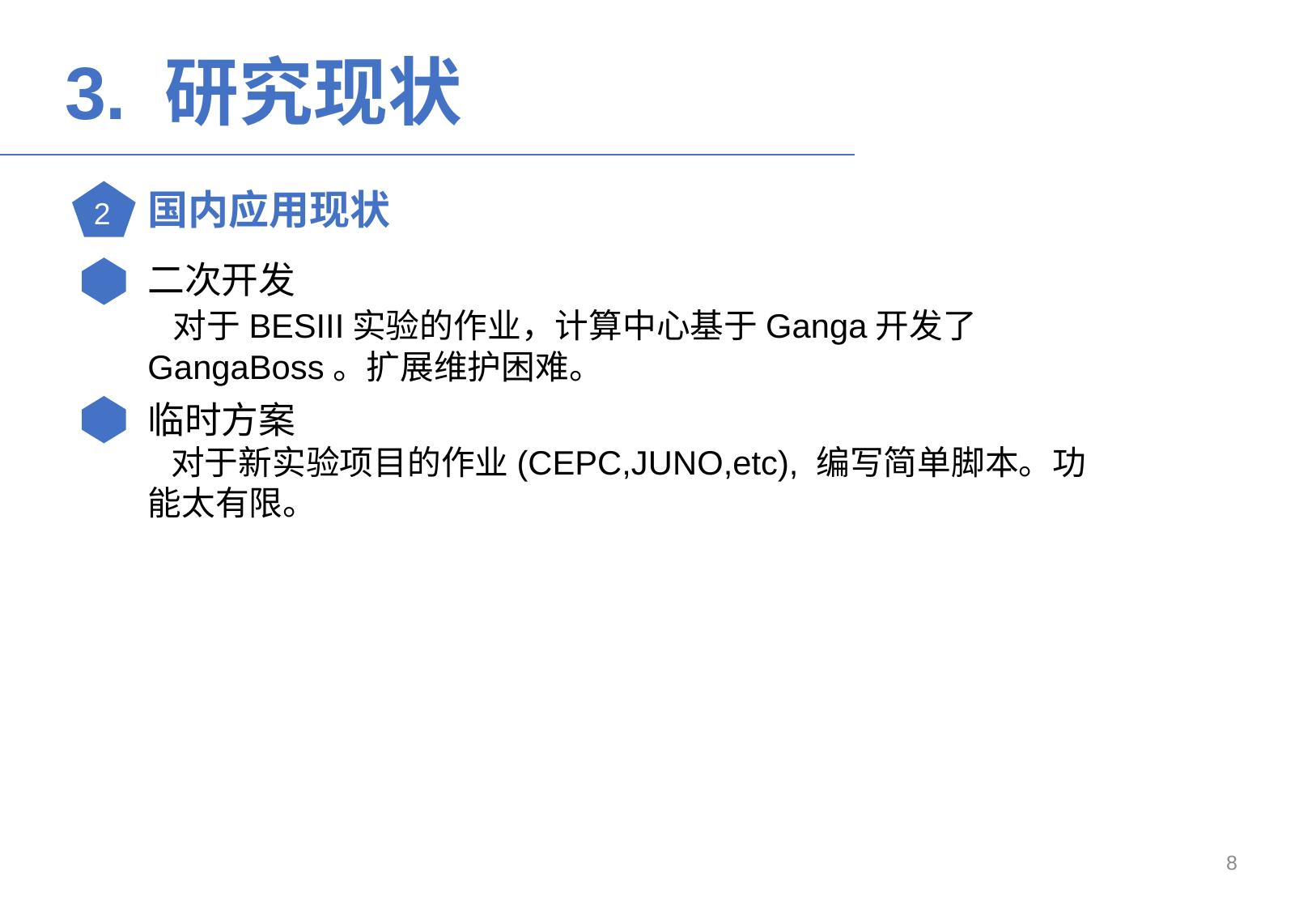

3. 研究现状
国内应用现状

2
二次开发
  对于BESIII实验的作业，计算中心基于Ganga开发了GangaBoss。扩展维护困难。

临时方案
  对于新实验项目的作业(CEPC,JUNO,etc), 编写简单脚本。功能太有限。

8